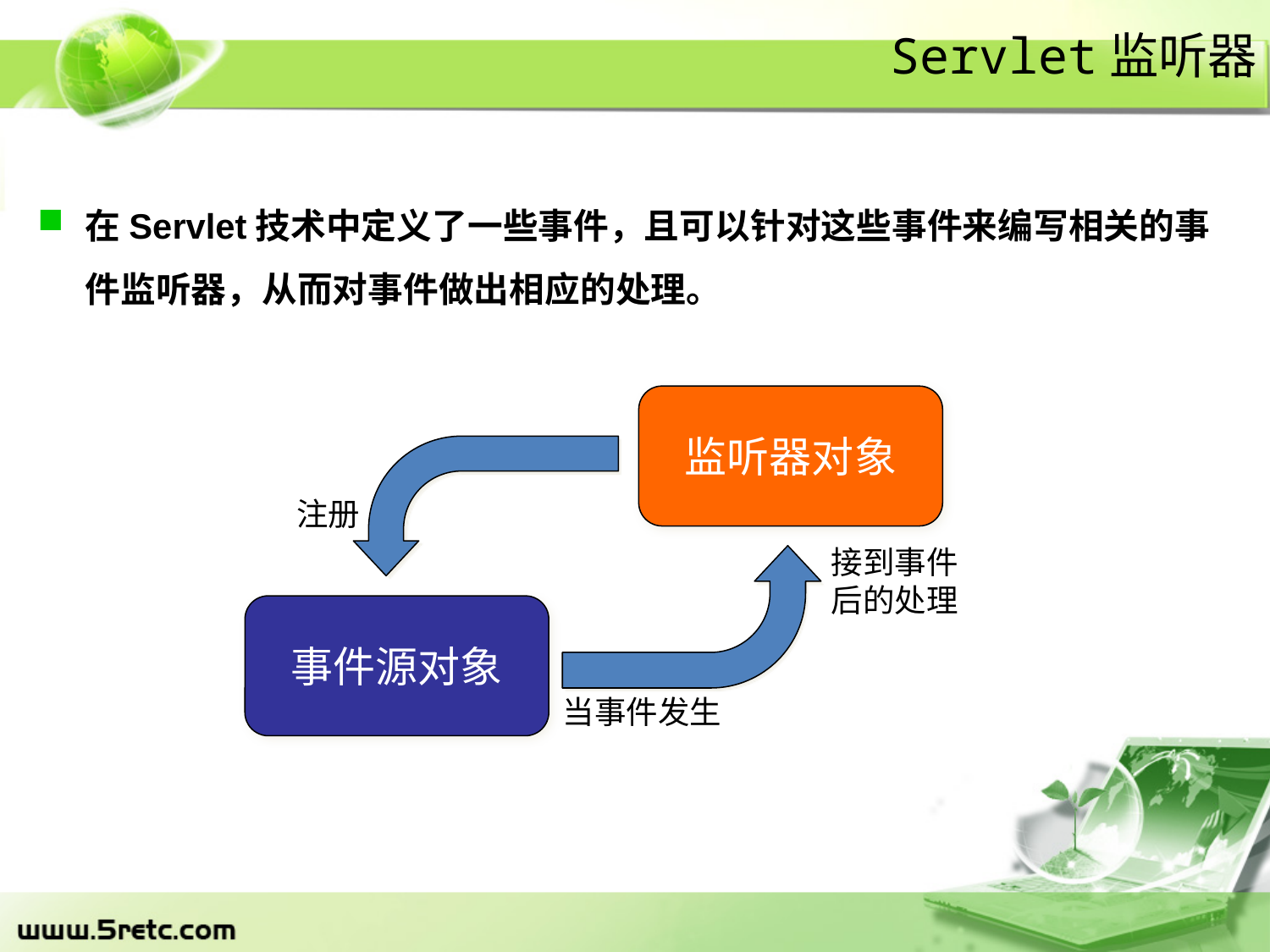

# Servlet监听器
在Servlet技术中定义了一些事件，且可以针对这些事件来编写相关的事件监听器，从而对事件做出相应的处理。

监听器对象

注册
接到事件后的处理
事件源对象
当事件发生